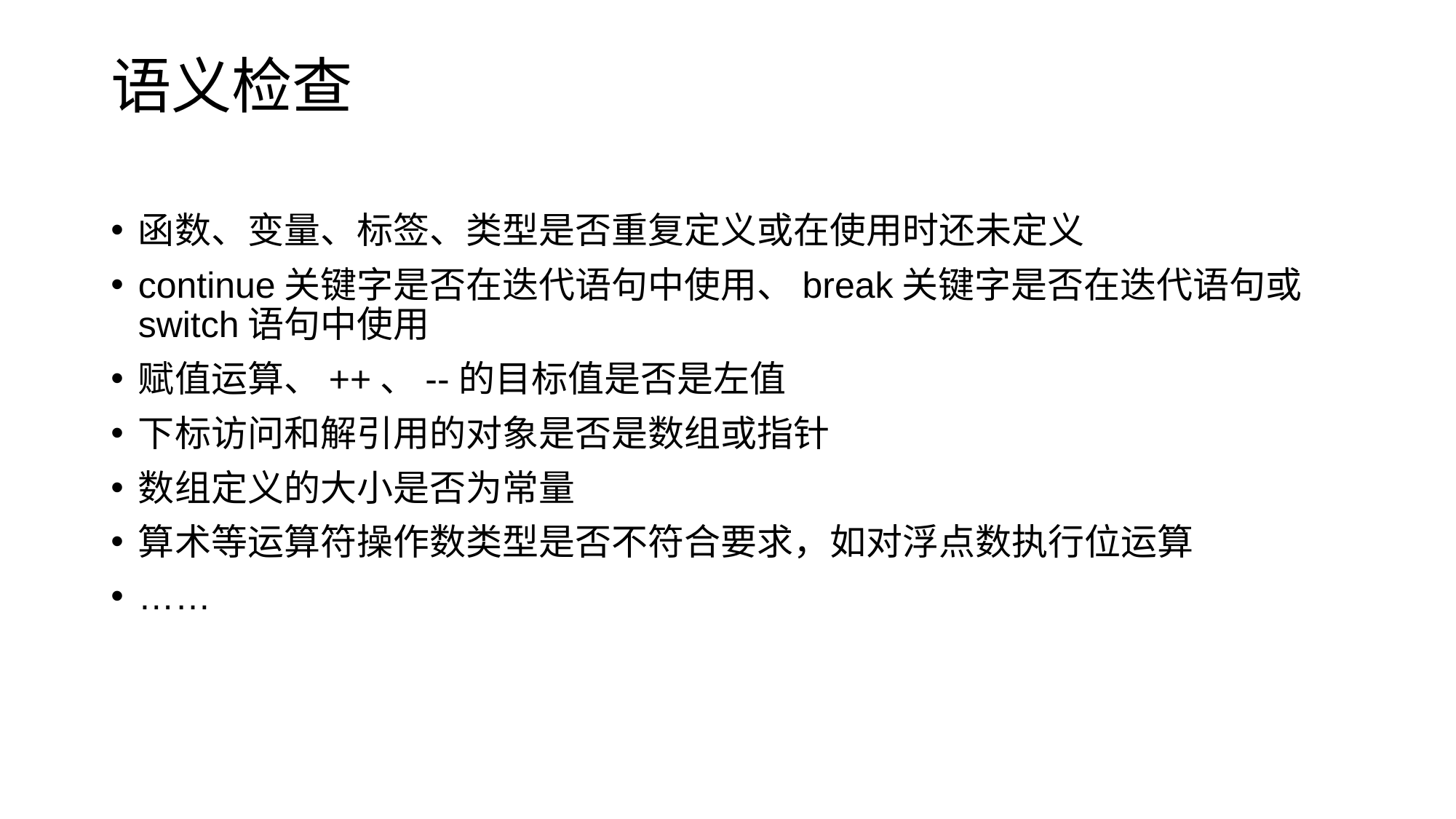

# 语义检查
函数、变量、标签、类型是否重复定义或在使用时还未定义
continue关键字是否在迭代语句中使用、break关键字是否在迭代语句或switch语句中使用
赋值运算、++、--的目标值是否是左值
下标访问和解引用的对象是否是数组或指针
数组定义的大小是否为常量
算术等运算符操作数类型是否不符合要求，如对浮点数执行位运算
……